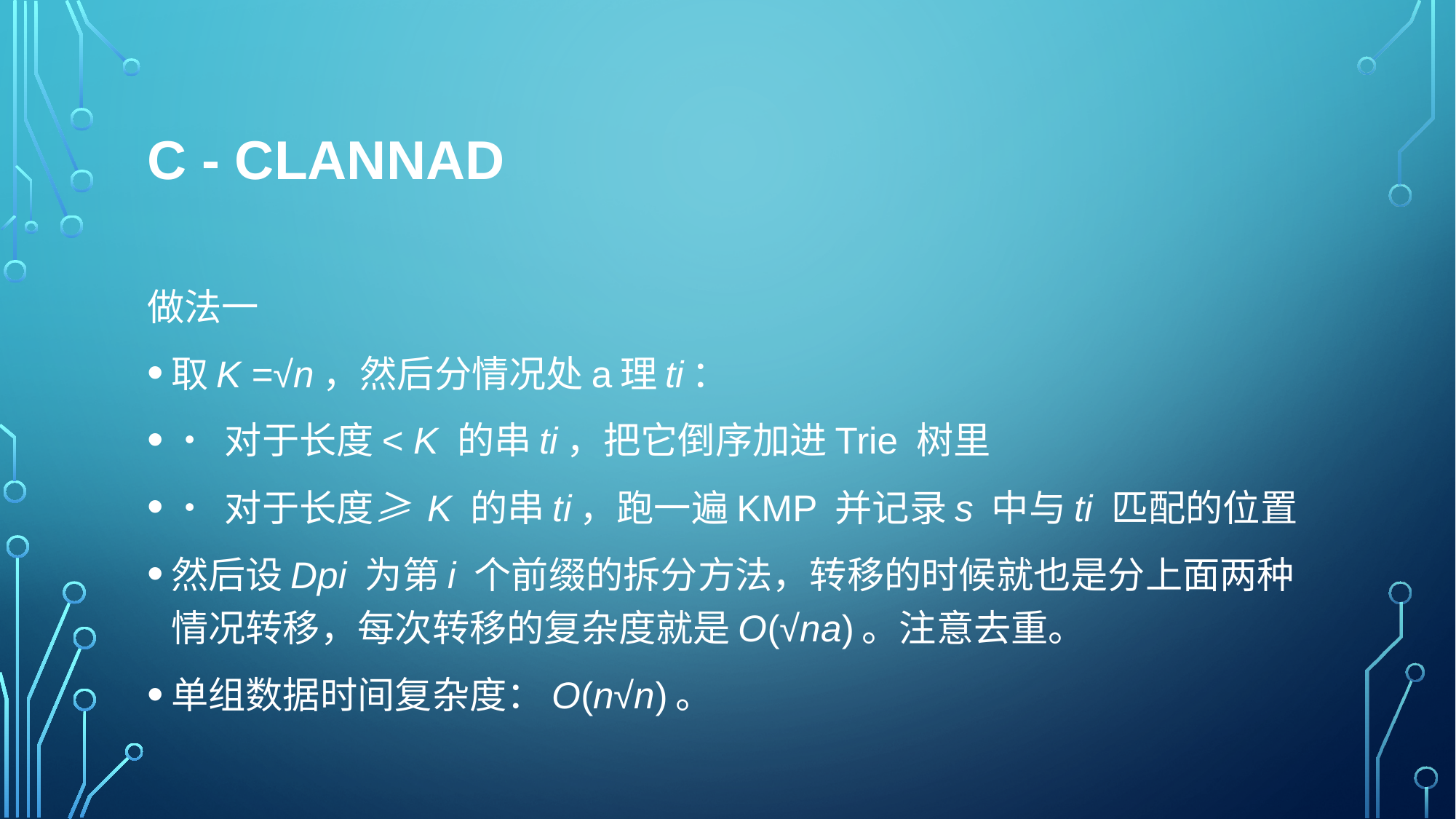

# C - Clannad
做法一
取K =√n，然后分情况处a理ti：
• 对于长度< K 的串ti，把它倒序加进Trie 树里
• 对于长度≥ K 的串ti，跑一遍KMP 并记录s 中与ti 匹配的位置
然后设Dpi 为第i 个前缀的拆分方法，转移的时候就也是分上面两种情况转移，每次转移的复杂度就是O(√na)。注意去重。
单组数据时间复杂度：O(n√n)。